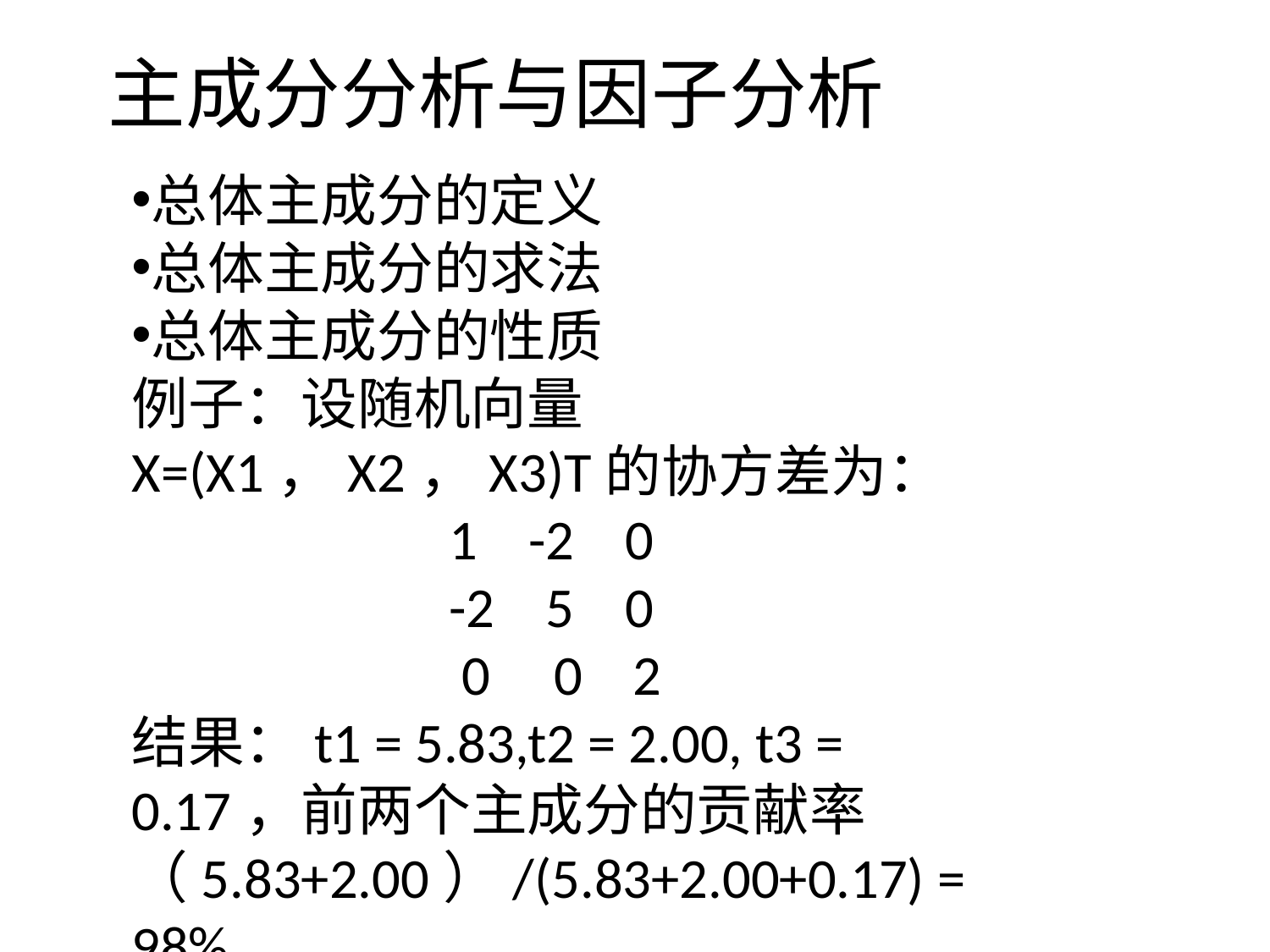

# 主成分分析与因子分析
总体主成分的定义
总体主成分的求法
总体主成分的性质
例子：设随机向量X=(X1，X2，X3)T的协方差为：
                         1    -2    0
                         -2    5    0
                          0     0    2
结果：t1 = 5.83,t2 = 2.00, t3 = 0.17，前两个主成分的贡献率（5.83+2.00）/(5.83+2.00+0.17) = 98%